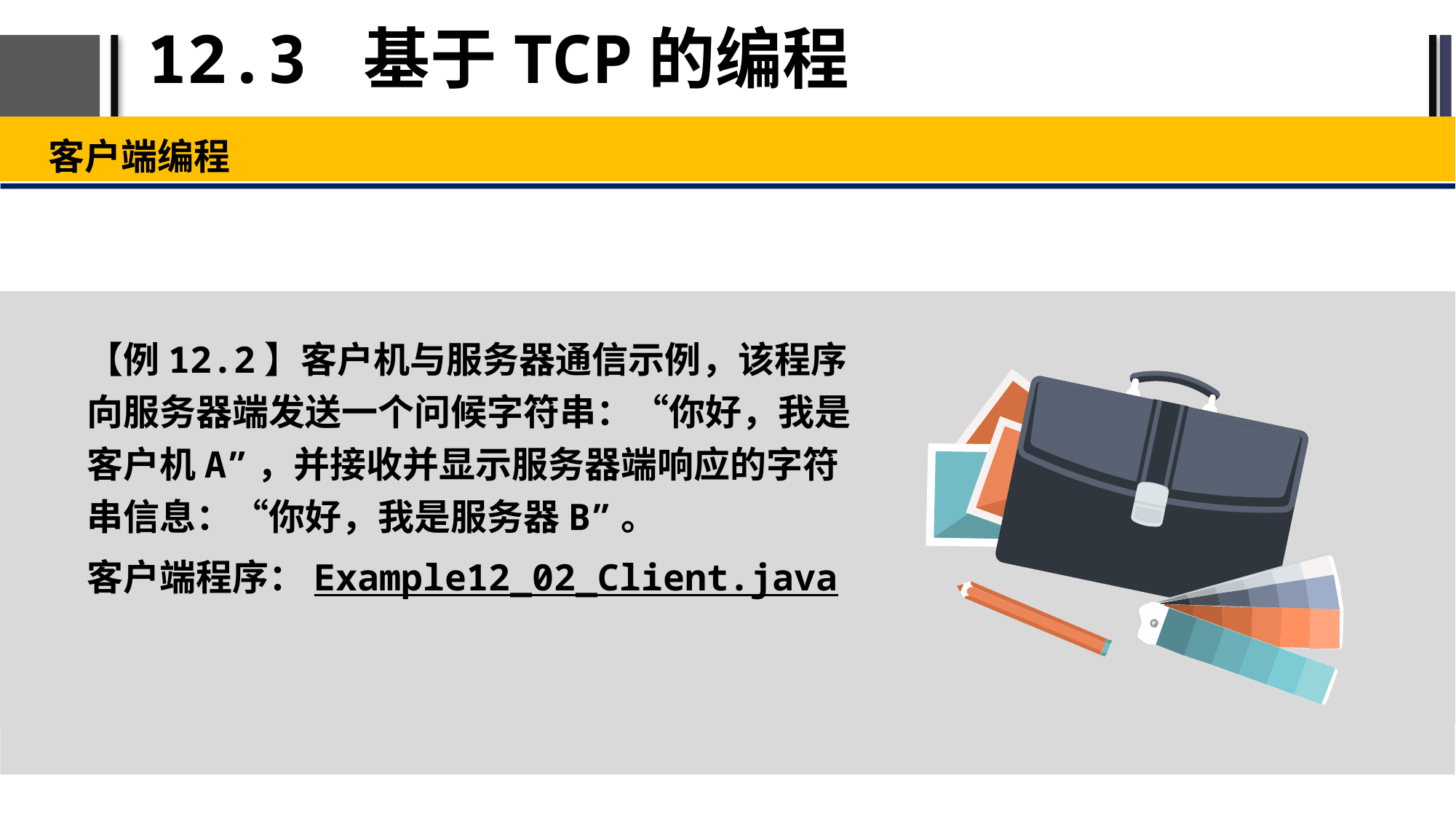

# 12.3 基于TCP的编程

客户端编程

【例12.2】客户机与服务器通信示例，该程序向服务器端发送一个问候字符串：“你好，我是客户机A”，并接收并显示服务器端响应的字符串信息：“你好，我是服务器B”。
客户端程序：Example12_02_Client.java